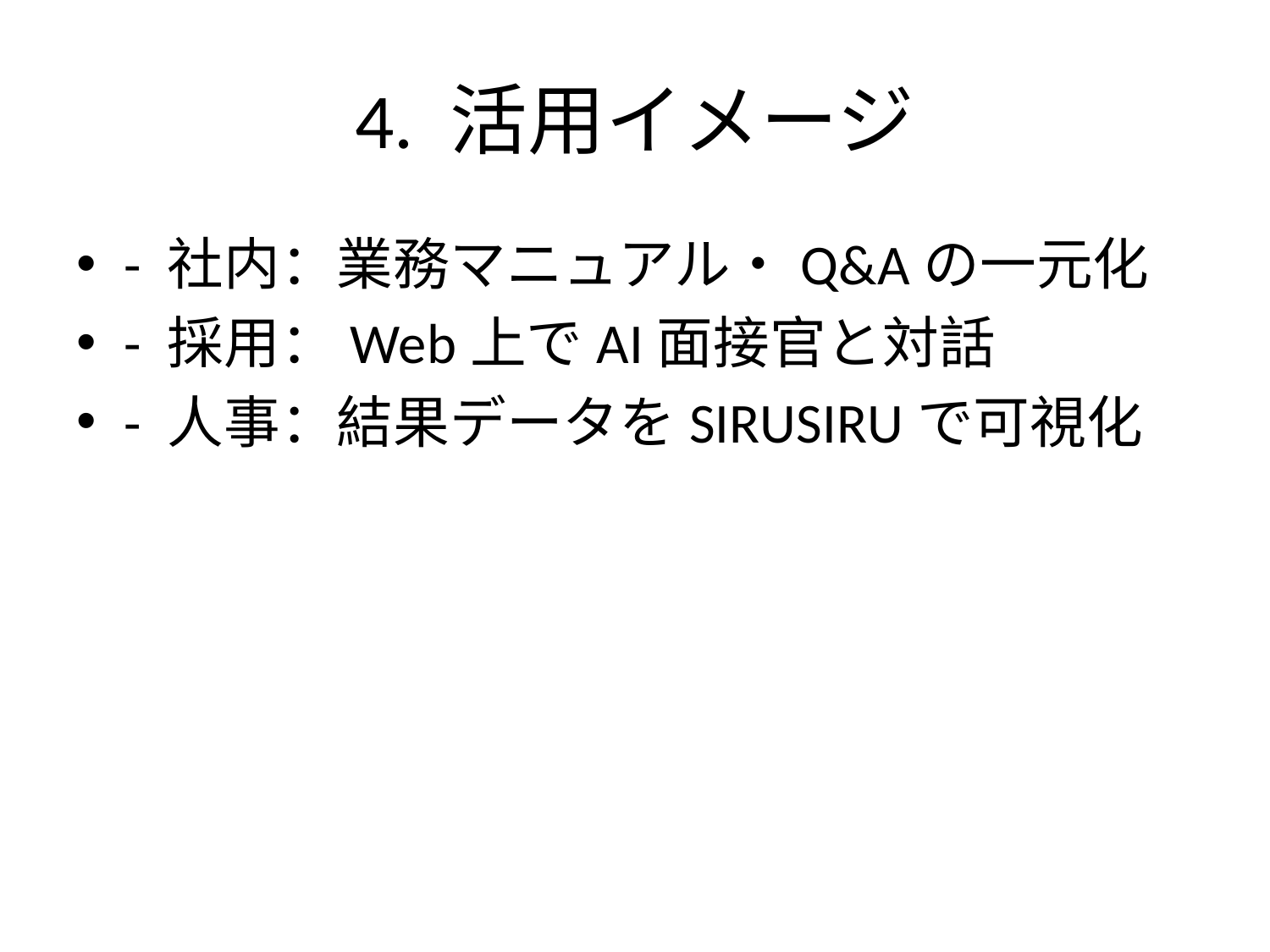

# 4. 活用イメージ
- 社内：業務マニュアル・Q&Aの一元化
- 採用：Web上でAI面接官と対話
- 人事：結果データをSIRUSIRUで可視化